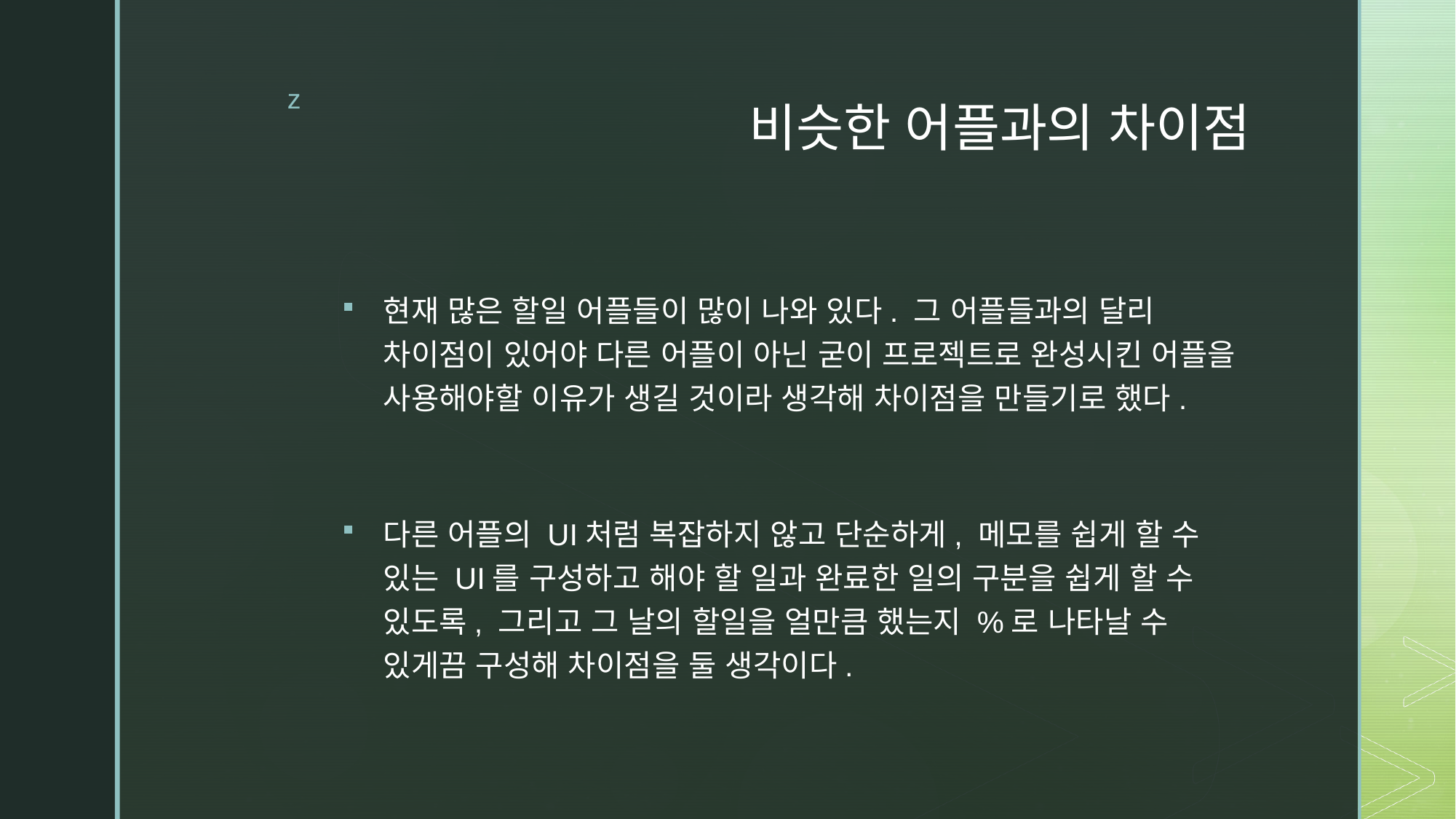

# 비슷한 어플과의 차이점
현재 많은 할일 어플들이 많이 나와 있다. 그 어플들과의 달리 차이점이 있어야 다른 어플이 아닌 굳이 프로젝트로 완성시킨 어플을 사용해야할 이유가 생길 것이라 생각해 차이점을 만들기로 했다.

다른 어플의 UI처럼 복잡하지 않고 단순하게, 메모를 쉽게 할 수 있는 UI를 구성하고 해야 할 일과 완료한 일의 구분을 쉽게 할 수 있도록, 그리고 그 날의 할일을 얼만큼 했는지 %로 나타날 수 있게끔 구성해 차이점을 둘 생각이다.